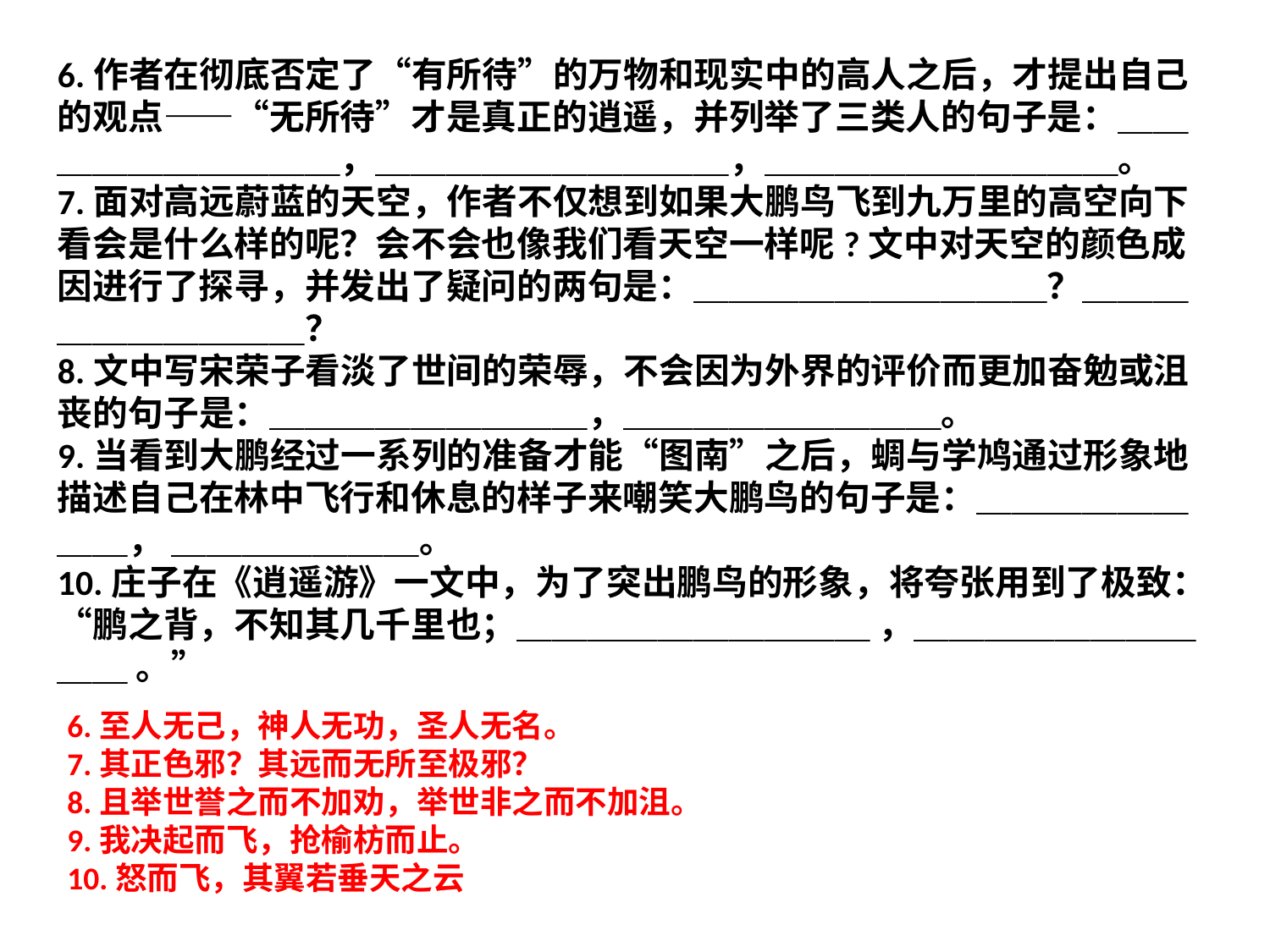

6.作者在彻底否定了“有所待”的万物和现实中的高人之后，才提出自己的观点——“无所待”才是真正的逍遥，并列举了三类人的句子是：＿＿＿＿＿＿＿＿＿＿，＿＿＿＿＿＿＿＿＿＿，＿＿＿＿＿＿＿＿＿＿。
7.面对高远蔚蓝的天空，作者不仅想到如果大鹏鸟飞到九万里的高空向下看会是什么样的呢？会不会也像我们看天空一样呢?文中对天空的颜色成因进行了探寻，并发出了疑问的两句是：＿＿＿＿＿＿＿＿＿＿？＿＿＿＿＿＿＿＿＿＿？
8.文中写宋荣子看淡了世间的荣辱，不会因为外界的评价而更加奋勉或沮丧的句子是：＿＿＿＿＿＿＿＿＿，＿＿＿＿＿＿＿＿＿。
9.当看到大鹏经过一系列的准备才能“图南”之后，蜩与学鸠通过形象地描述自己在林中飞行和休息的样子来嘲笑大鹏鸟的句子是：＿＿＿＿＿＿＿＿， ＿＿＿＿＿＿＿。
10.庄子在《逍遥游》一文中，为了突出鹏鸟的形象，将夸张用到了极致：“鹏之背，不知其几千里也；＿＿＿＿＿＿＿＿＿＿ ，＿＿＿＿＿＿＿＿＿＿ 。”
6.至人无己，神人无功，圣人无名。
7.其正色邪？其远而无所至极邪？
8.且举世誉之而不加劝，举世非之而不加沮。
9.我决起而飞，抢榆枋而止。
10.怒而飞，其翼若垂天之云